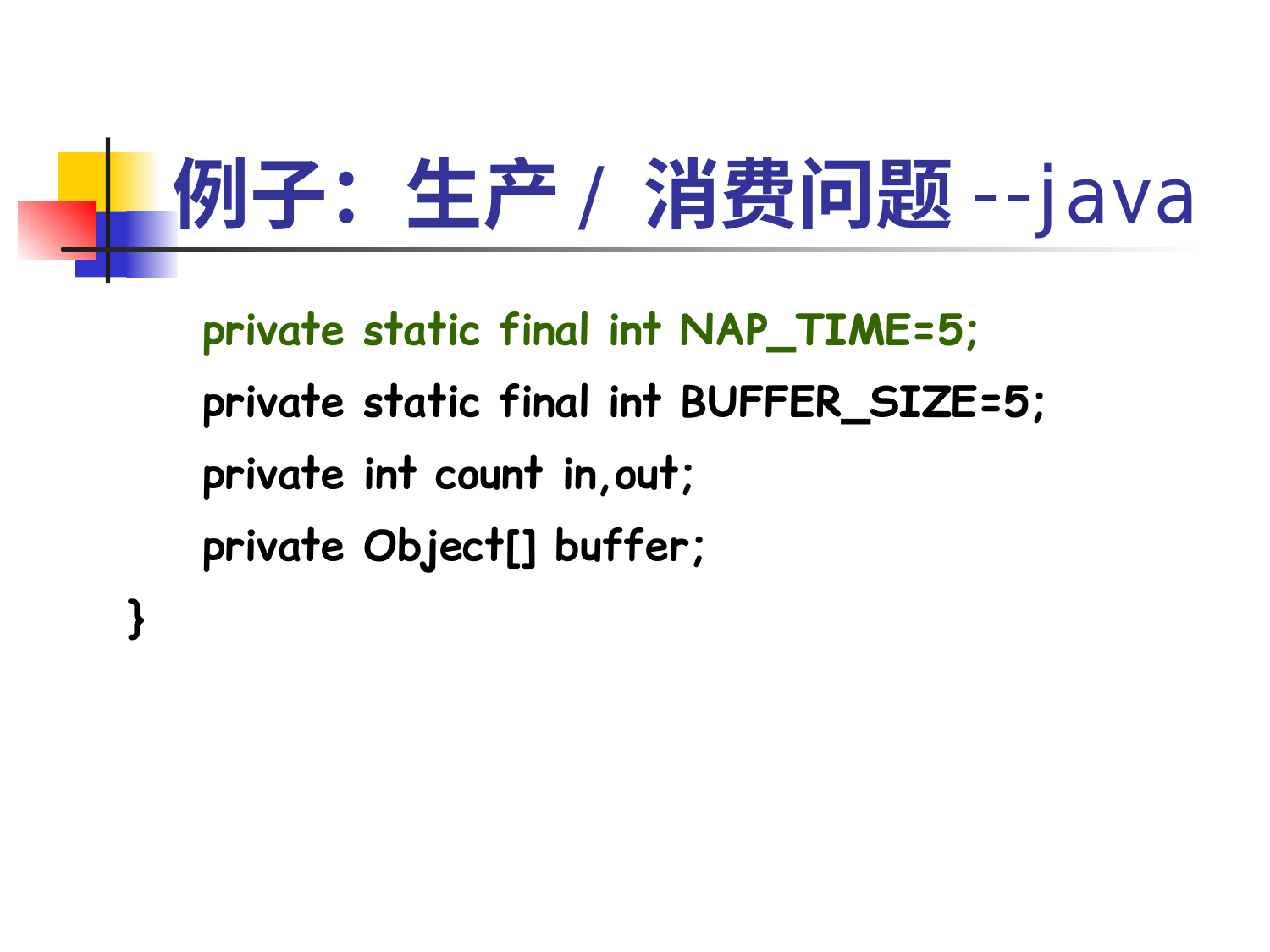

# 例子：生产/消费问题--java
    private static final int NAP_TIME=5;
    private static final int BUFFER_SIZE=5;
    private int count in,out;
    private Object[] buffer;
}